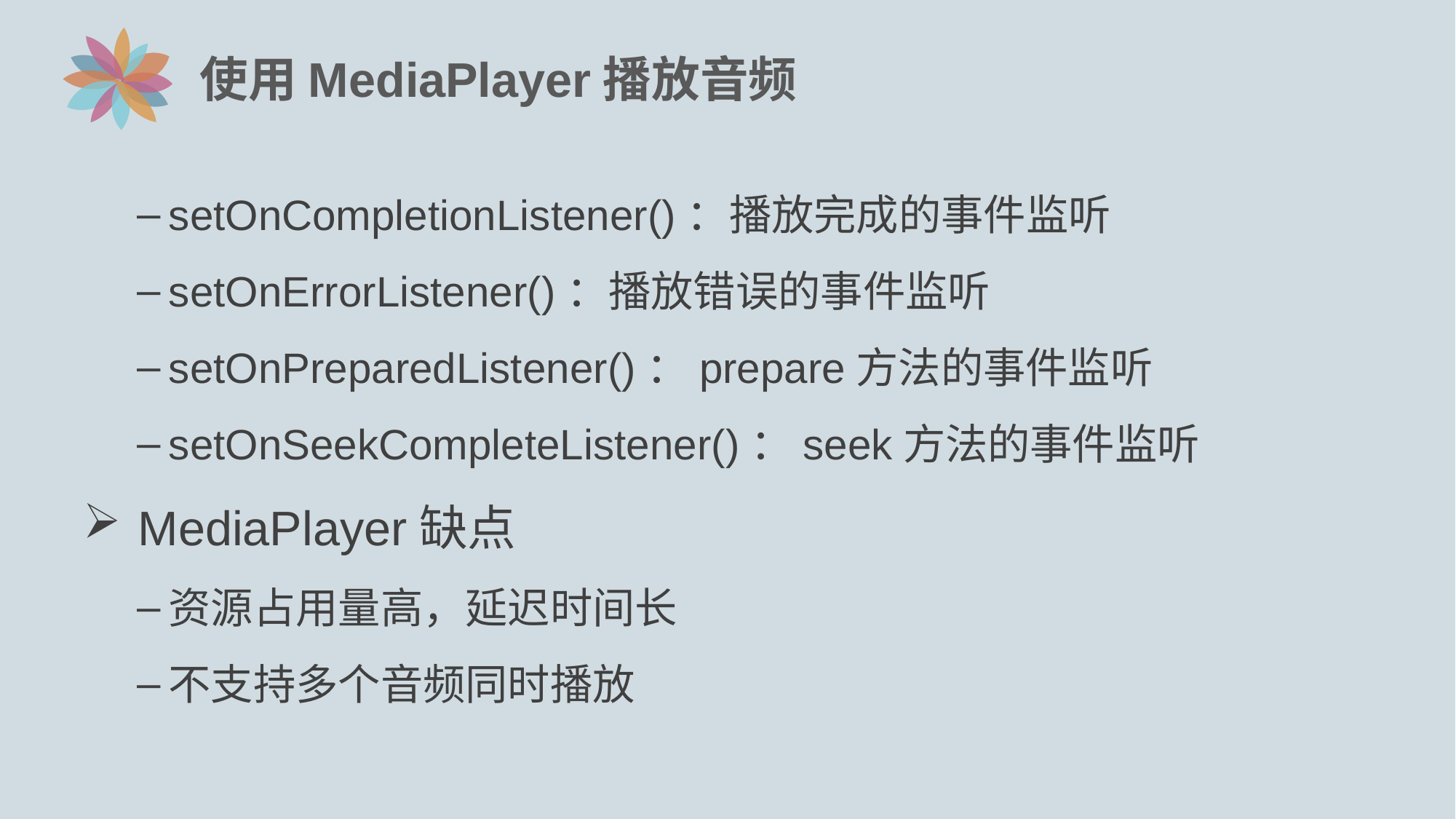

# 使用MediaPlayer播放音频
setOnCompletionListener()：播放完成的事件监听
setOnErrorListener()：播放错误的事件监听
setOnPreparedListener()：prepare方法的事件监听
setOnSeekCompleteListener()：seek方法的事件监听
MediaPlayer缺点
资源占用量高，延迟时间长
不支持多个音频同时播放